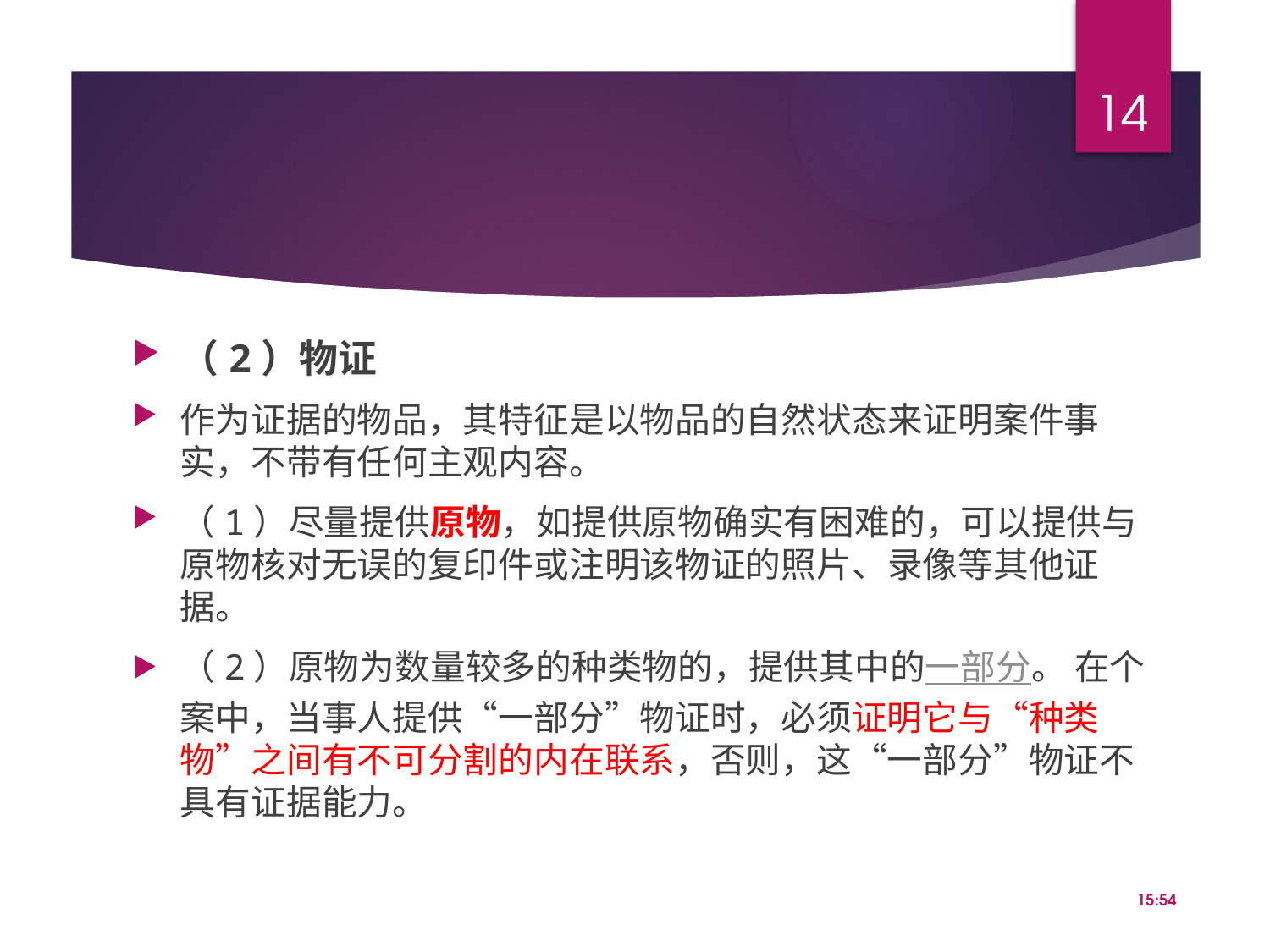

14
#
（2）物证
作为证据的物品，其特征是以物品的自然状态来证明案件事实，不带有任何主观内容。
（1）尽量提供原物，如提供原物确实有困难的，可以提供与原物核对无误的复印件或注明该物证的照片、录像等其他证据。
（2）原物为数量较多的种类物的，提供其中的一部分。 在个案中，当事人提供“一部分”物证时，必须证明它与“种类物”之间有不可分割的内在联系，否则，这“一部分”物证不具有证据能力。

15:54